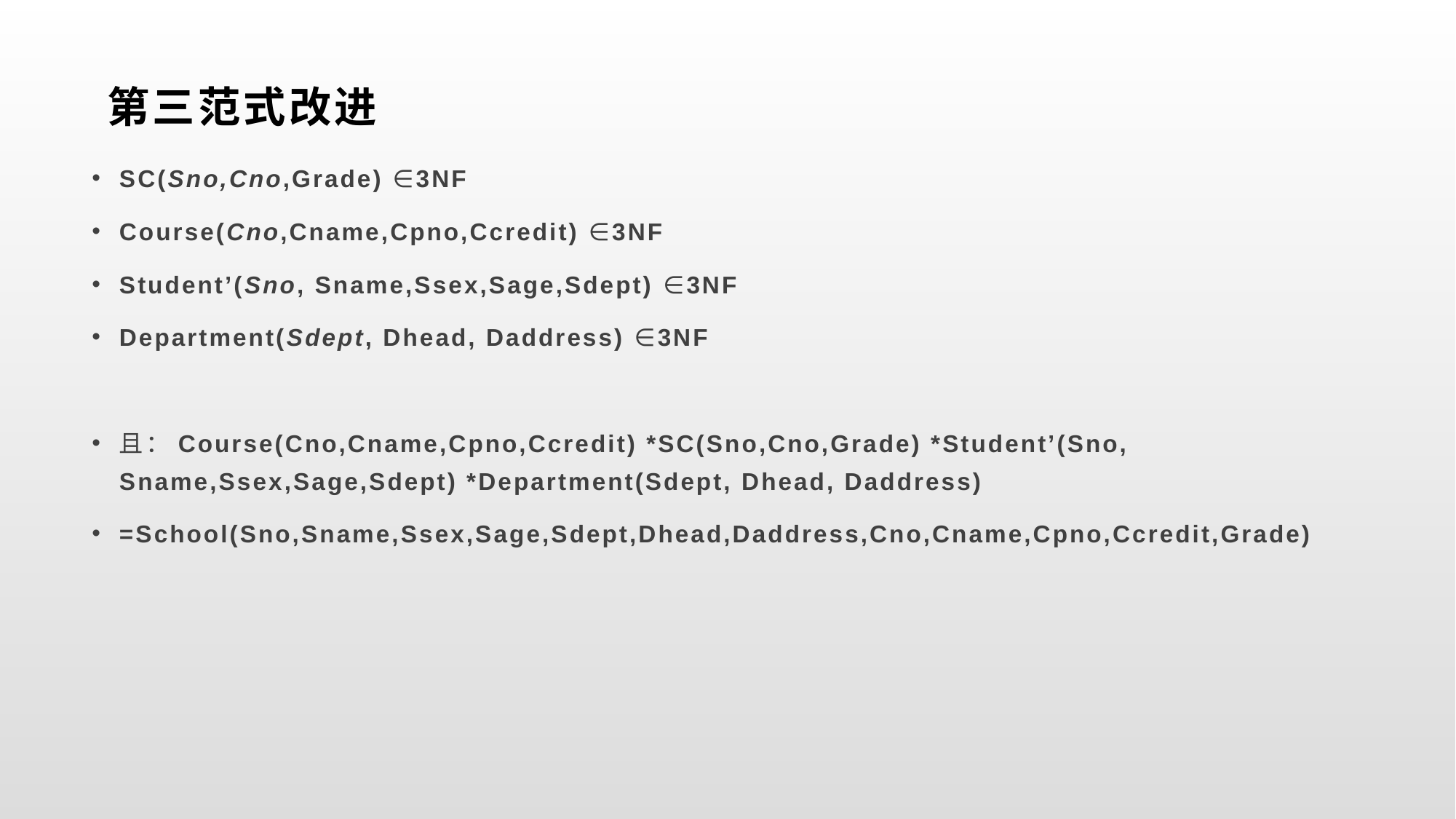

第三范式改进
SC(Sno,Cno,Grade) ∈3NF
Course(Cno,Cname,Cpno,Ccredit) ∈3NF
Student’(Sno, Sname,Ssex,Sage,Sdept) ∈3NF
Department(Sdept, Dhead, Daddress) ∈3NF

且：Course(Cno,Cname,Cpno,Ccredit) *SC(Sno,Cno,Grade) *Student’(Sno, Sname,Ssex,Sage,Sdept) *Department(Sdept, Dhead, Daddress)
=School(Sno,Sname,Ssex,Sage,Sdept,Dhead,Daddress,Cno,Cname,Cpno,Ccredit,Grade)